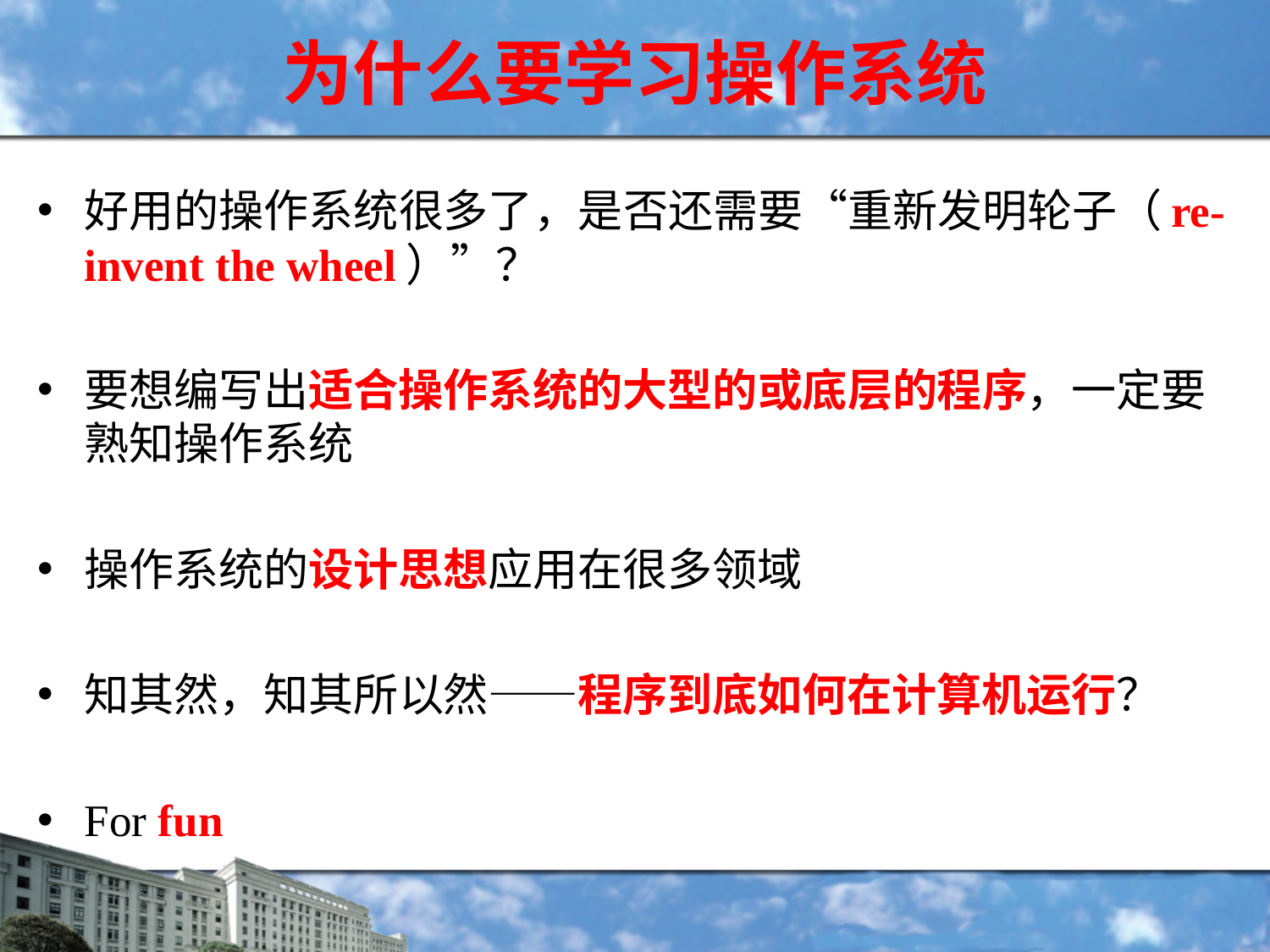

# 为什么要学习操作系统
好用的操作系统很多了，是否还需要“重新发明轮子（re-invent the wheel）”？

要想编写出适合操作系统的大型的或底层的程序，一定要熟知操作系统

操作系统的设计思想应用在很多领域

知其然，知其所以然——程序到底如何在计算机运行？

For fun